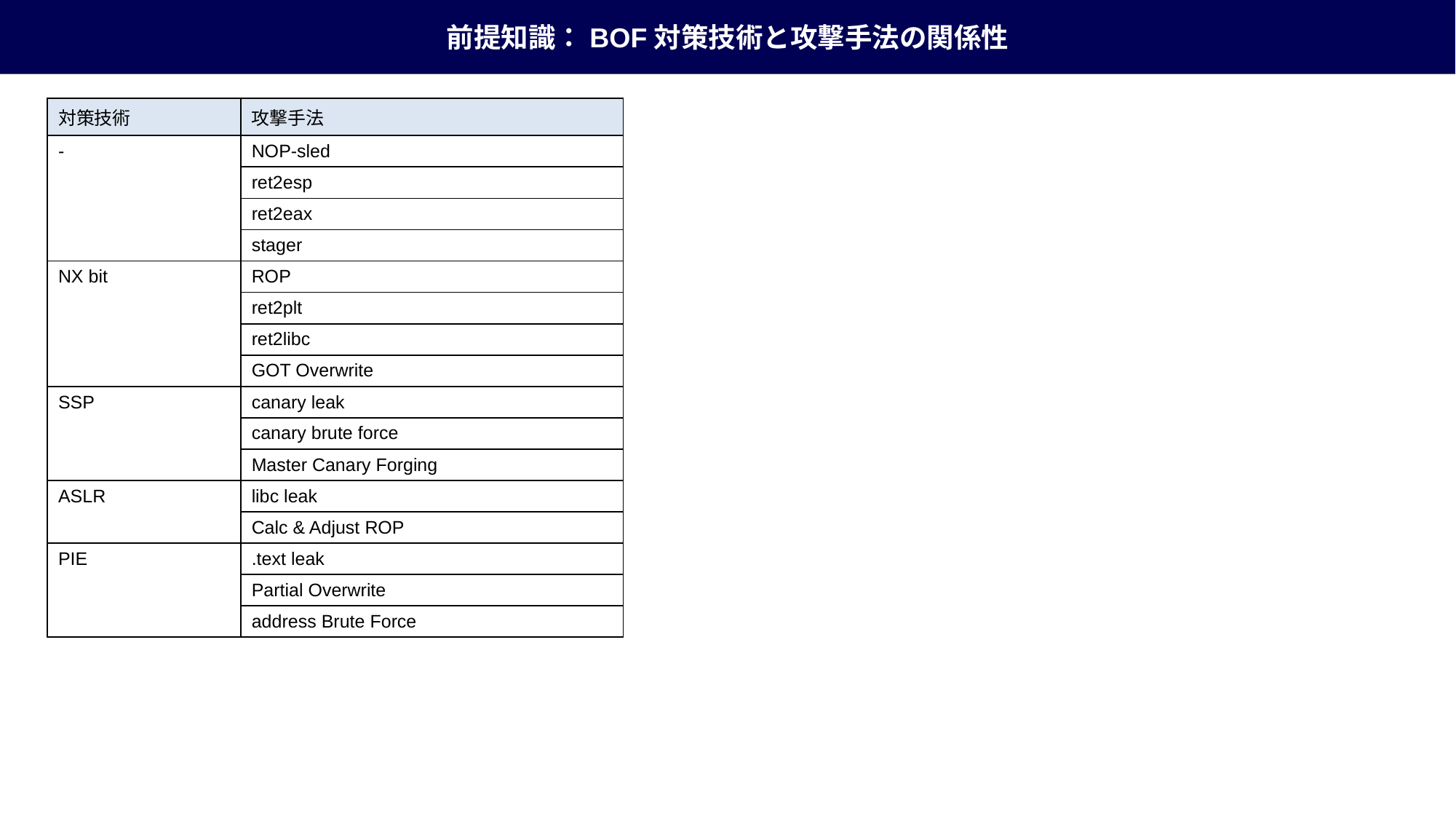

前提知識：BOF対策技術と攻撃手法の関係性
| 対策技術 | 攻撃手法 |
| --- | --- |
| - | NOP-sled |
|  | ret2esp |
|  | ret2eax |
|  | stager |
| NX bit | ROP |
|  | ret2plt |
|  | ret2libc |
|  | GOT Overwrite |
| SSP | canary leak |
|  | canary brute force |
|  | Master Canary Forging |
| ASLR | libc leak |
|  | Calc & Adjust ROP |
| PIE | .text leak |
|  | Partial Overwrite |
|  | address Brute Force |